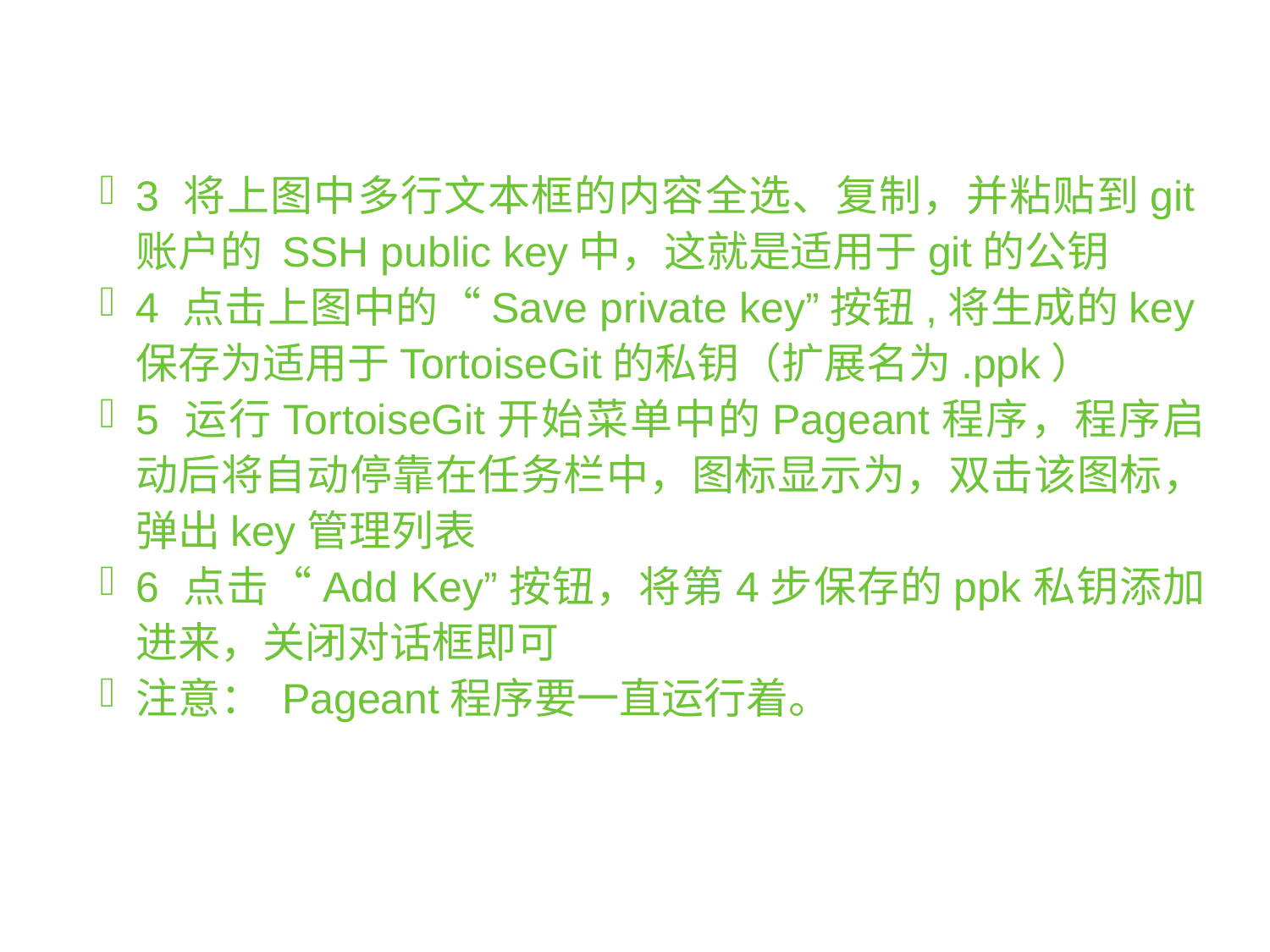

3 将上图中多行文本框的内容全选、复制，并粘贴到git账户的 SSH public key中，这就是适用于git的公钥
4 点击上图中的“Save private key”按钮,将生成的key保存为适用于TortoiseGit的私钥（扩展名为.ppk）
5 运行TortoiseGit开始菜单中的Pageant程序，程序启动后将自动停靠在任务栏中，图标显示为，双击该图标，弹出key管理列表
6 点击“Add Key”按钮，将第4步保存的ppk私钥添加进来，关闭对话框即可
注意： Pageant程序要一直运行着。